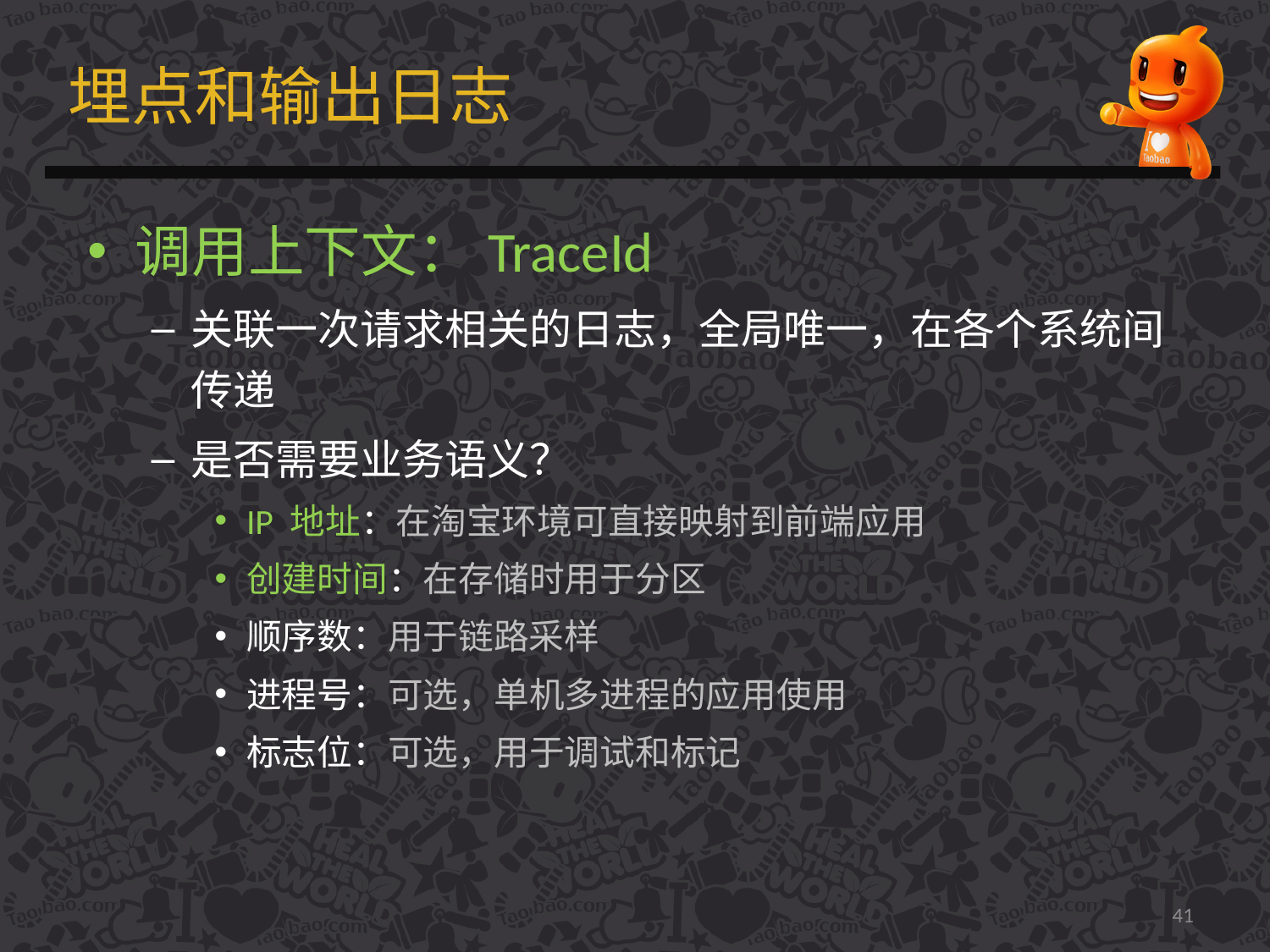

# 埋点和输出日志
调用上下文：TraceId
关联一次请求相关的日志，全局唯一，在各个系统间传递
是否需要业务语义？
IP 地址：在淘宝环境可直接映射到前端应用
创建时间：在存储时用于分区
顺序数：用于链路采样
进程号：可选，单机多进程的应用使用
标志位：可选，用于调试和标记

41